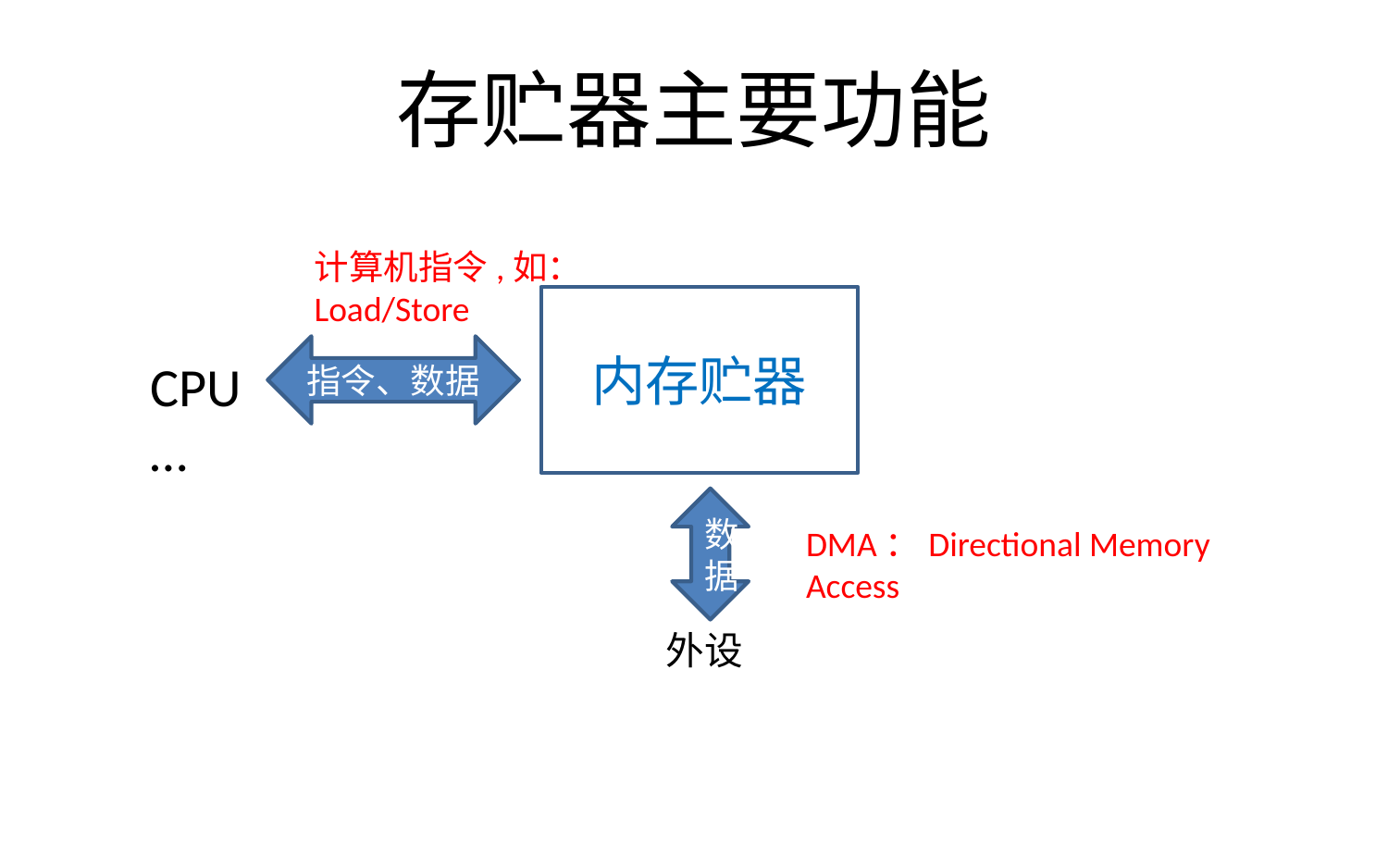

# 存贮器主要功能
计算机指令,如：
Load/Store
内存贮器
指令、数据
CPU
…
数据
DMA：Directional Memory Access
外设